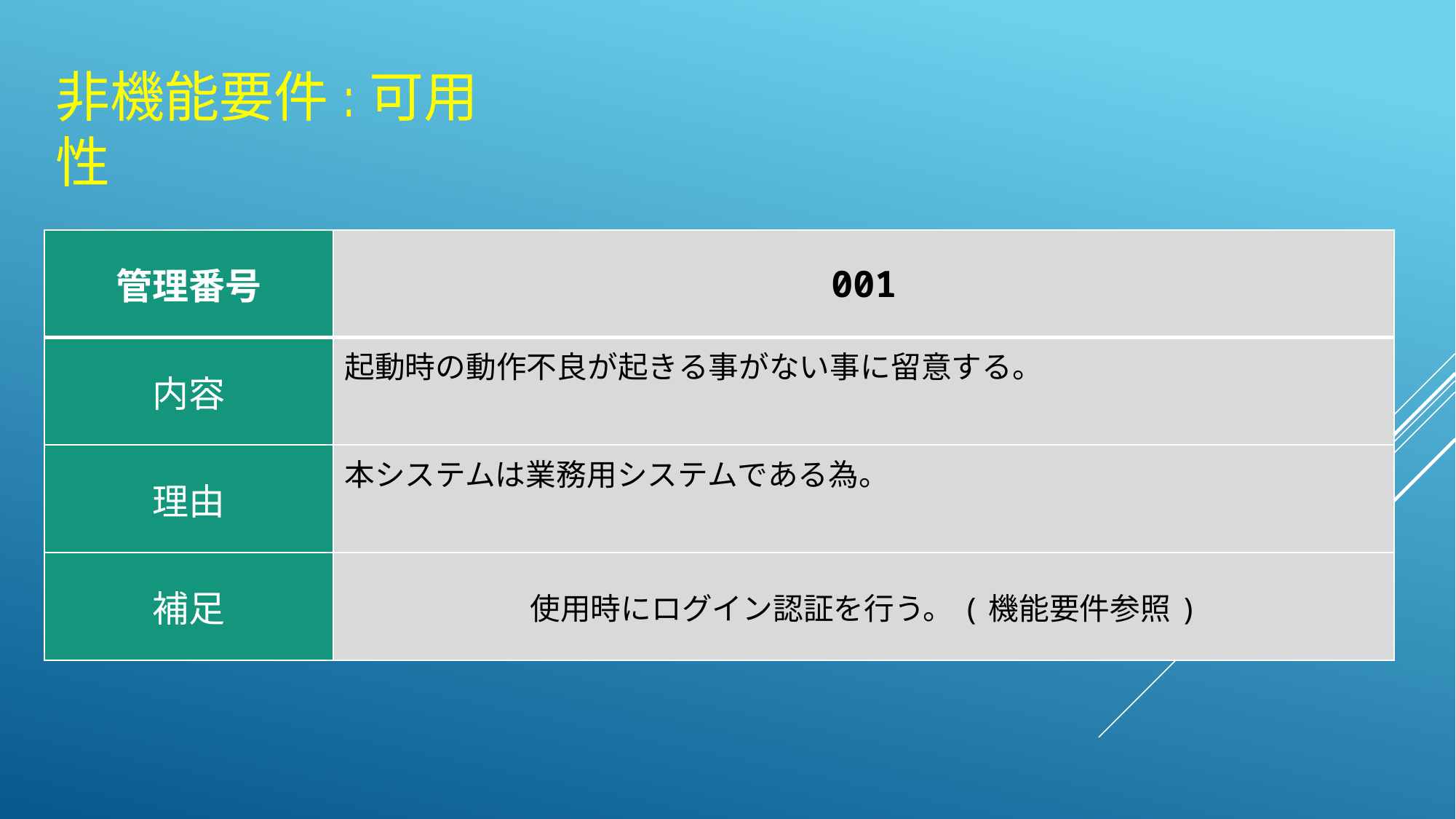

# 非機能要件:可用性
| 管理番号 | 001 |
| --- | --- |
| 内容 | 起動時の動作不良が起きる事がない事に留意する。 |
| 理由 | 本システムは業務用システムである為。 |
| 補足 | 使用時にログイン認証を行う。(機能要件参照) |